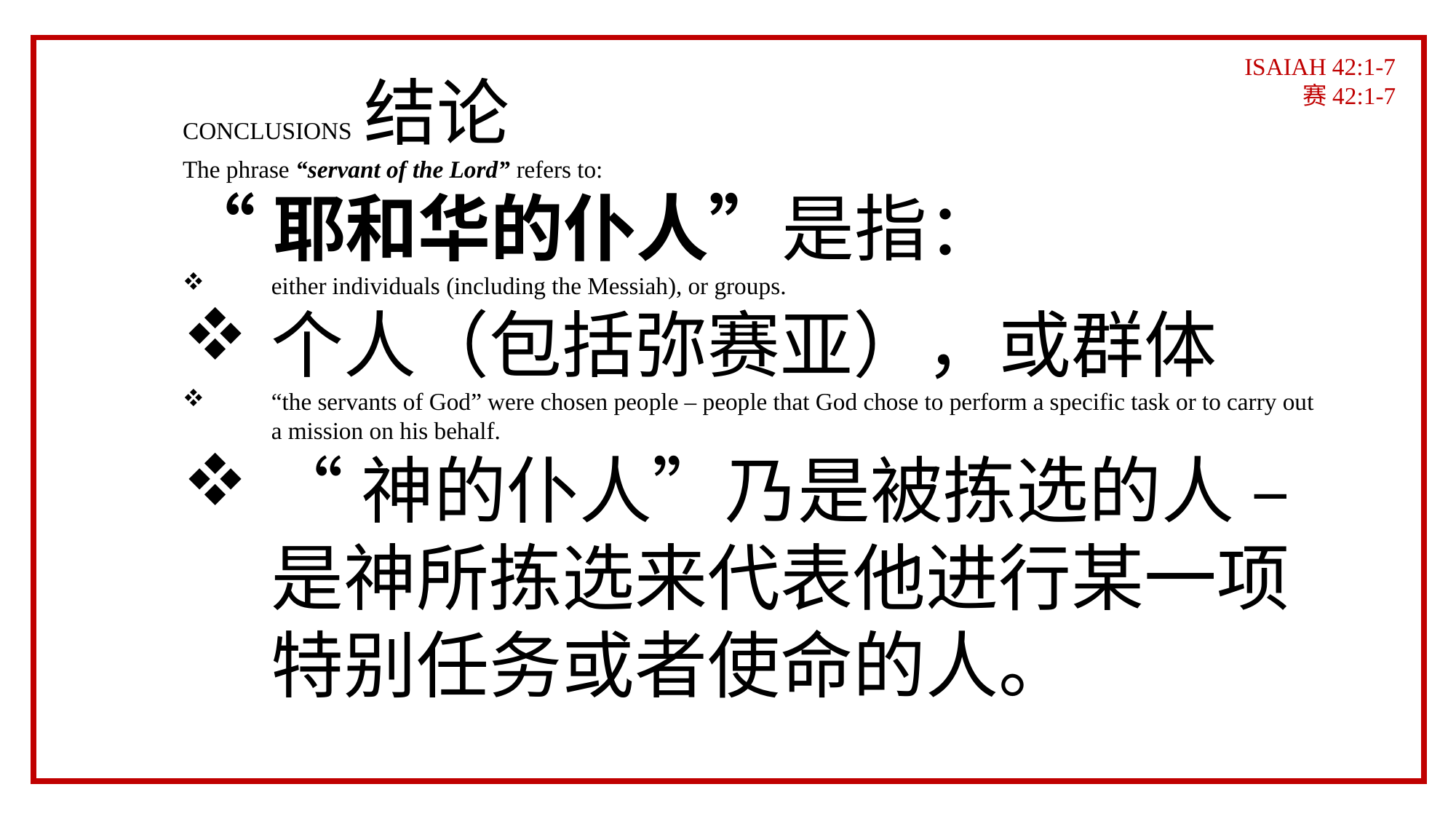

ISAIAH 42:1-7
赛42:1-7
CONCLUSIONS 结论
The phrase “servant of the Lord” refers to:
“耶和华的仆人”是指：
either individuals (including the Messiah), or groups.
个人（包括弥赛亚），或群体
“the servants of God” were chosen people – people that God chose to perform a specific task or to carry out a mission on his behalf.
“神的仆人”乃是被拣选的人 – 是神所拣选来代表他进行某一项特别任务或者使命的人。